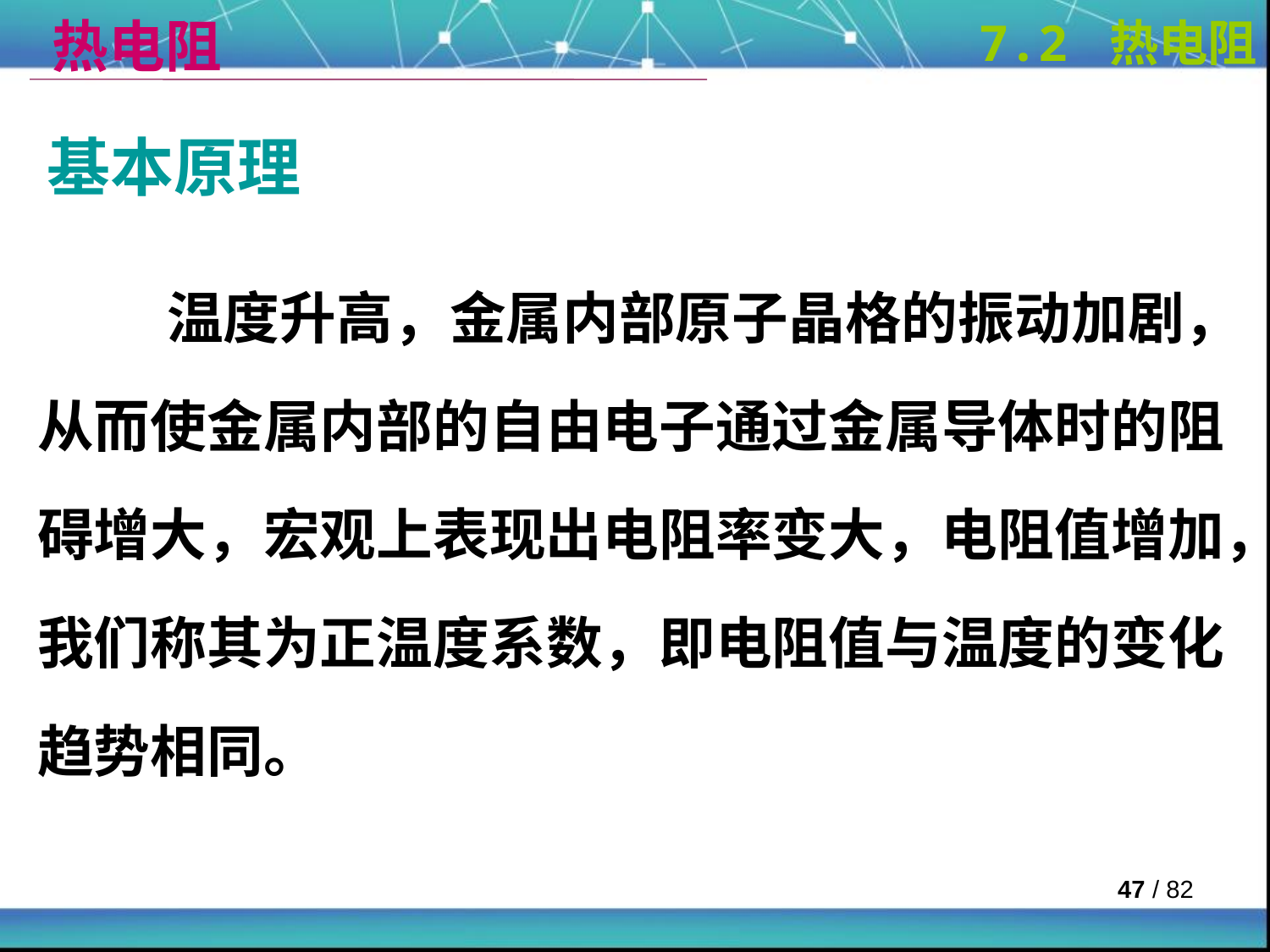

热电阻
7.2 热电阻

基本原理
         温度升高，金属内部原子晶格的振动加剧，从而使金属内部的自由电子通过金属导体时的阻碍增大，宏观上表现出电阻率变大，电阻值增加，我们称其为正温度系数，即电阻值与温度的变化趋势相同。
47 / 82